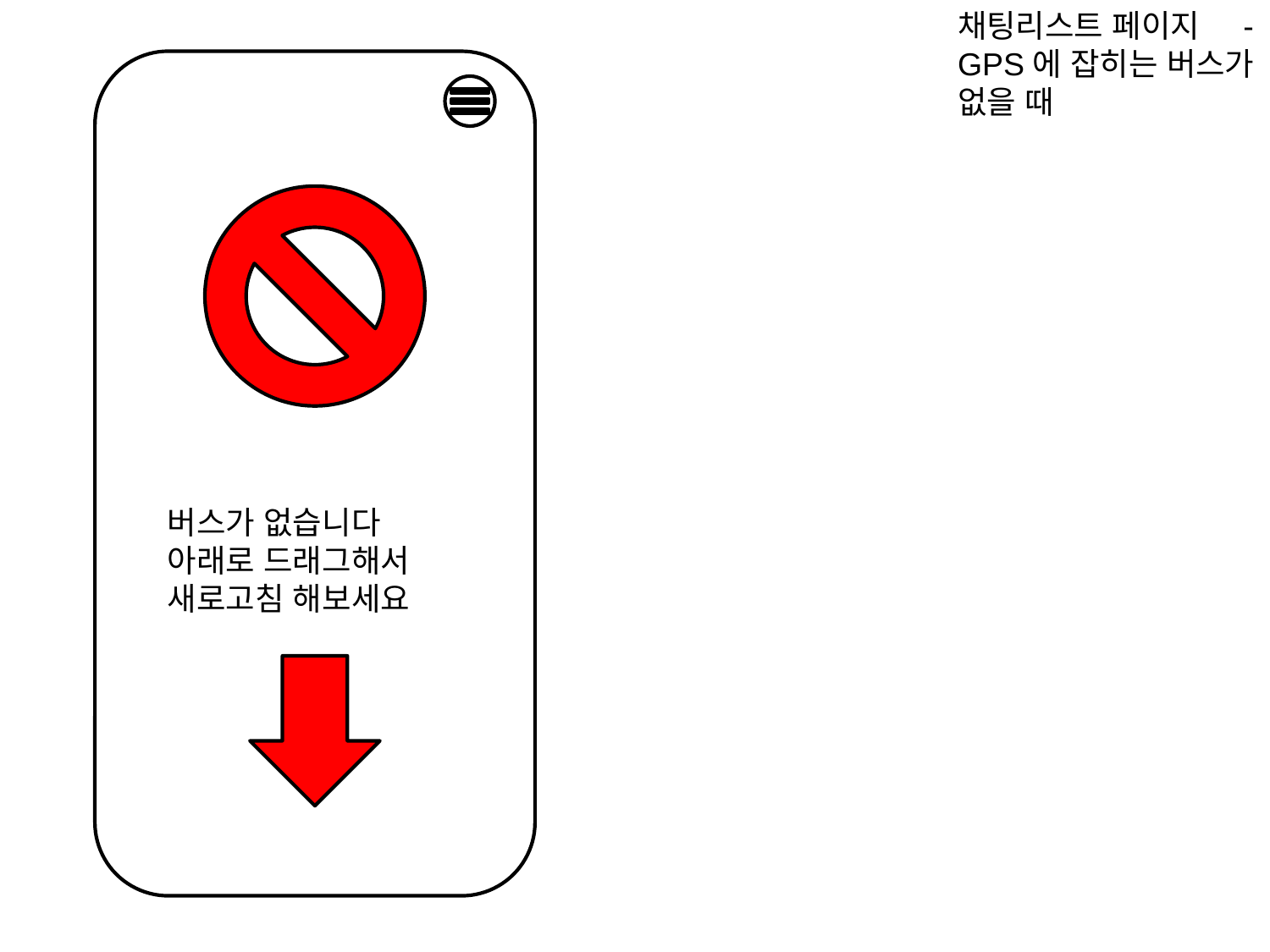

채팅리스트 페이지    - GPS에 잡히는 버스가 없을 때

버스가 없습니다 아래로 드래그해서 새로고침 해보세요